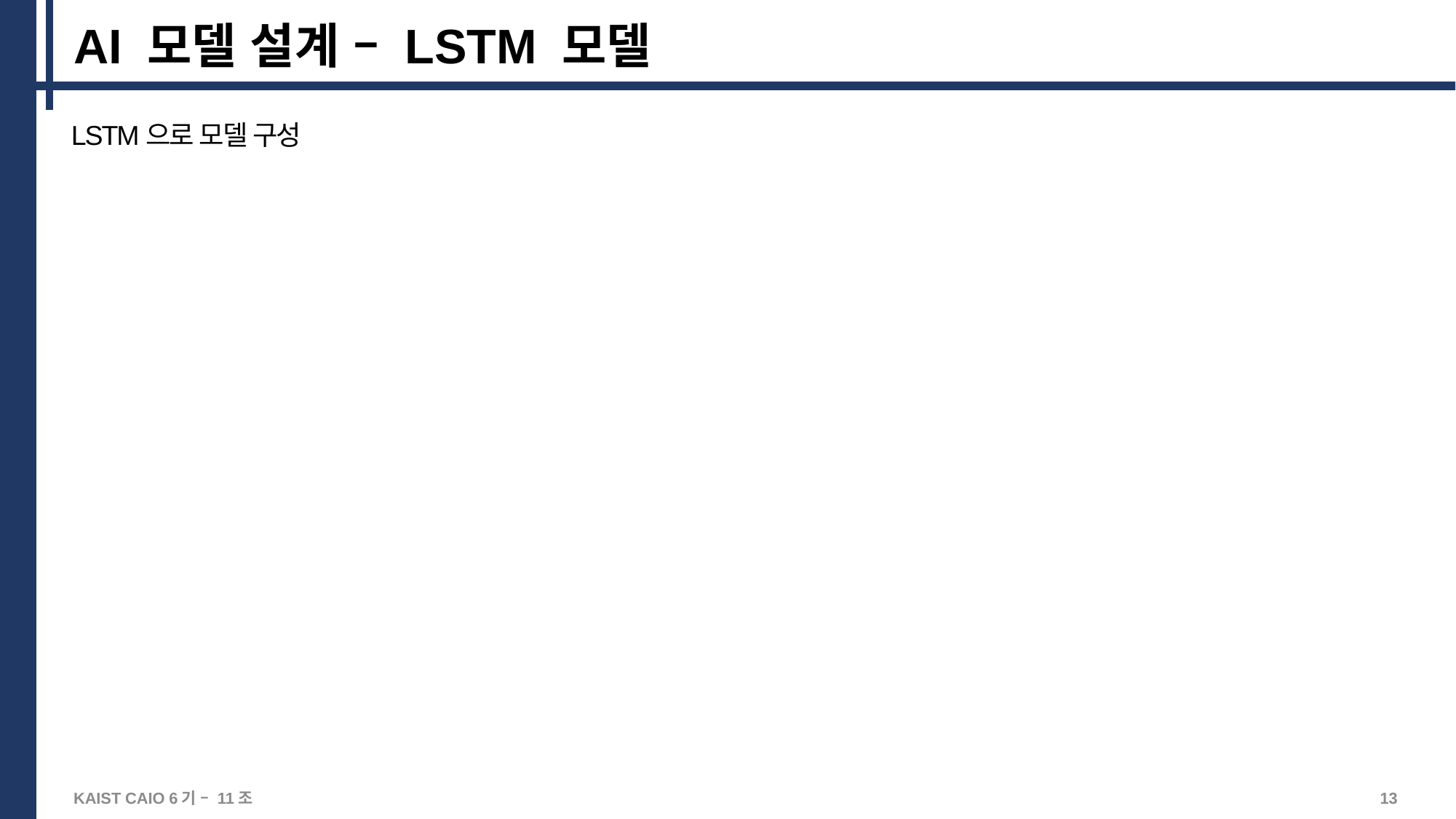

# AI 모델 설계 – LSTM 모델
LSTM으로 모델 구성
13
KAIST CAIO 6기 – 11조